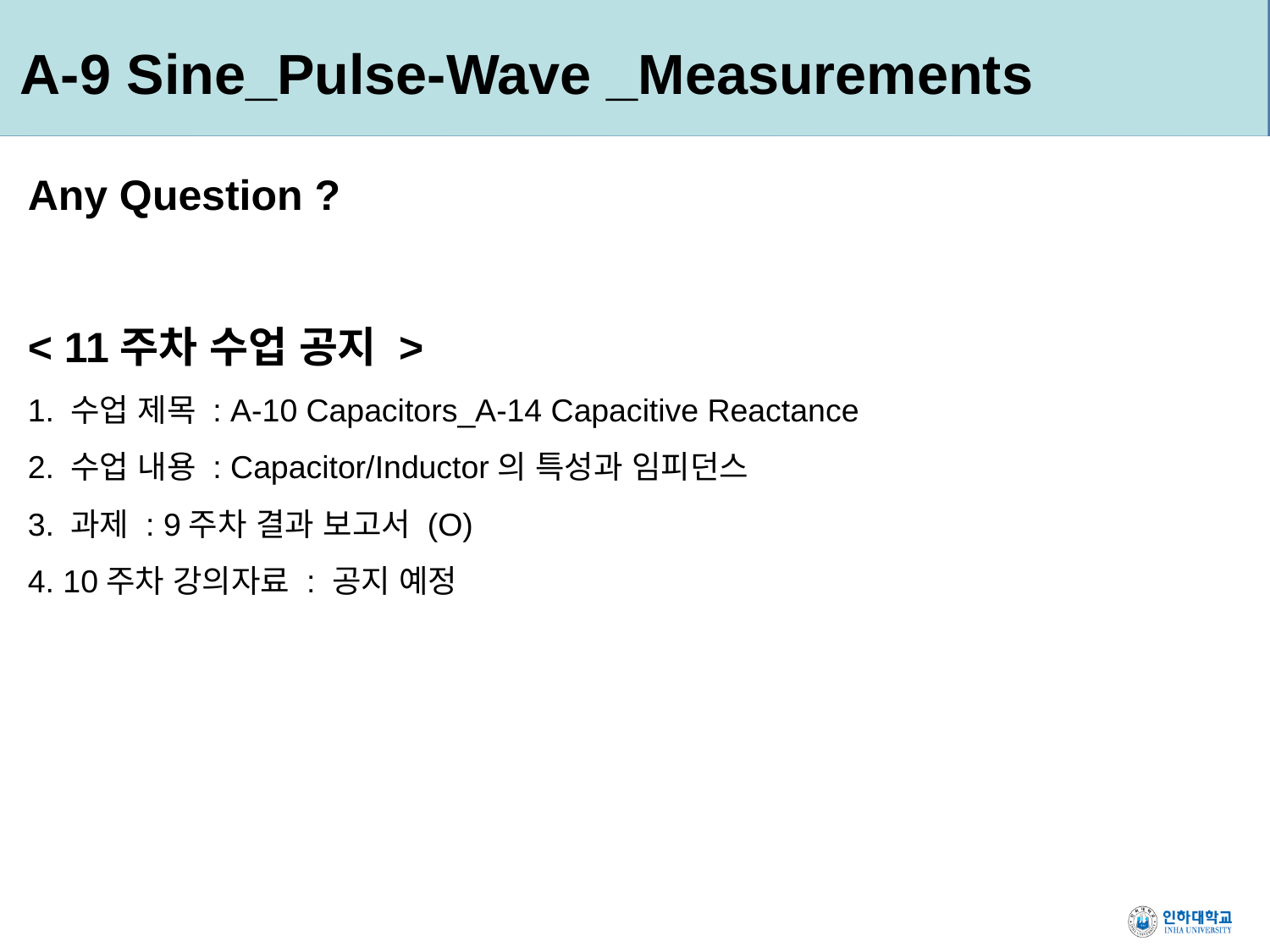

# A-9 Sine_Pulse-Wave _Measurements
Any Question ?

< 11주차 수업 공지 >
1. 수업 제목 : A-10 Capacitors_A-14 Capacitive Reactance
2. 수업 내용 : Capacitor/Inductor의 특성과 임피던스
3. 과제 : 9주차 결과 보고서 (O)
4. 10주차 강의자료 : 공지 예정